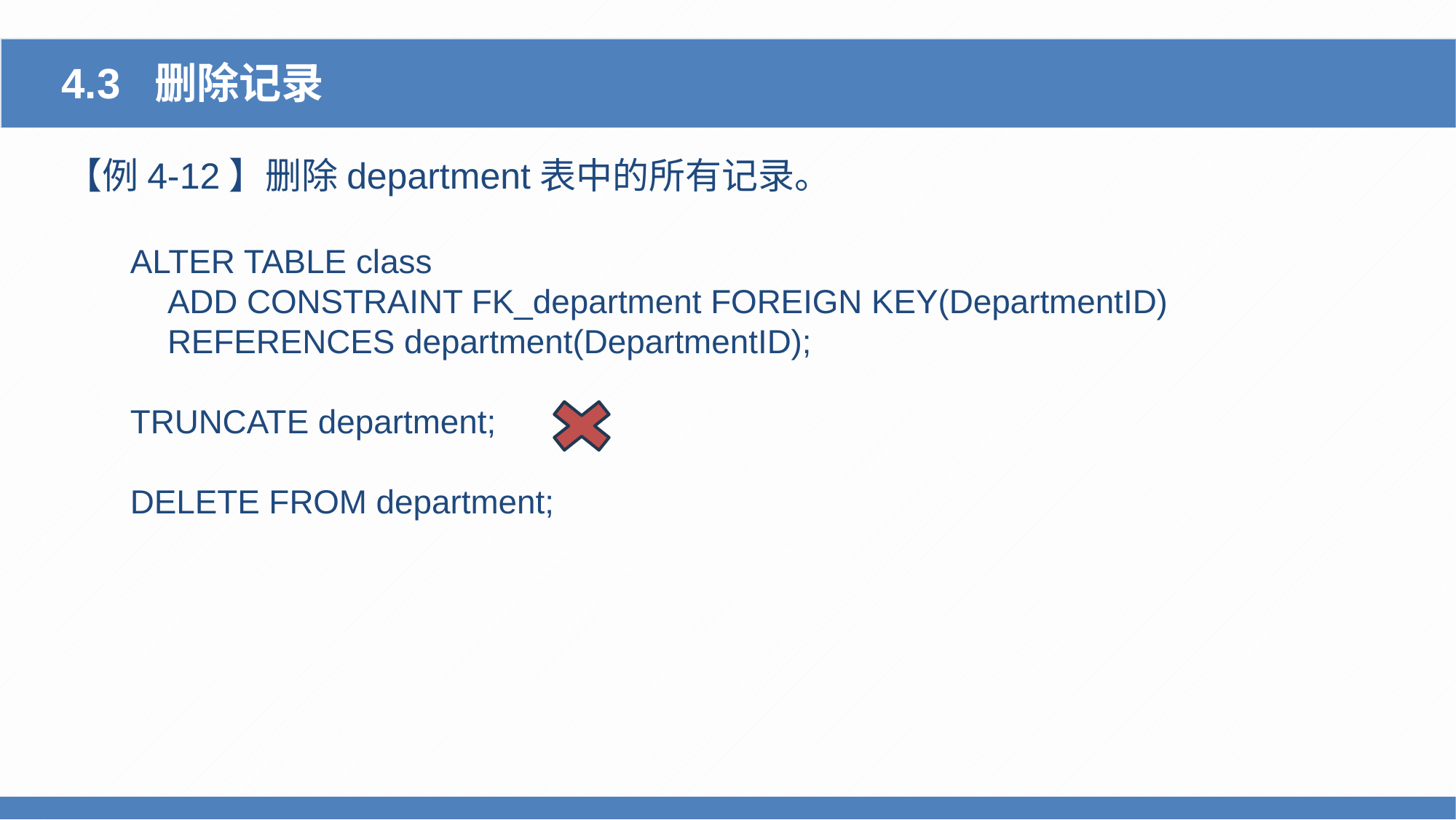

4.3  删除记录
【例4-12】删除department表中的所有记录。

ALTER TABLE class
    ADD CONSTRAINT FK_department FOREIGN KEY(DepartmentID)
    REFERENCES department(DepartmentID);

TRUNCATE department;

DELETE FROM department;